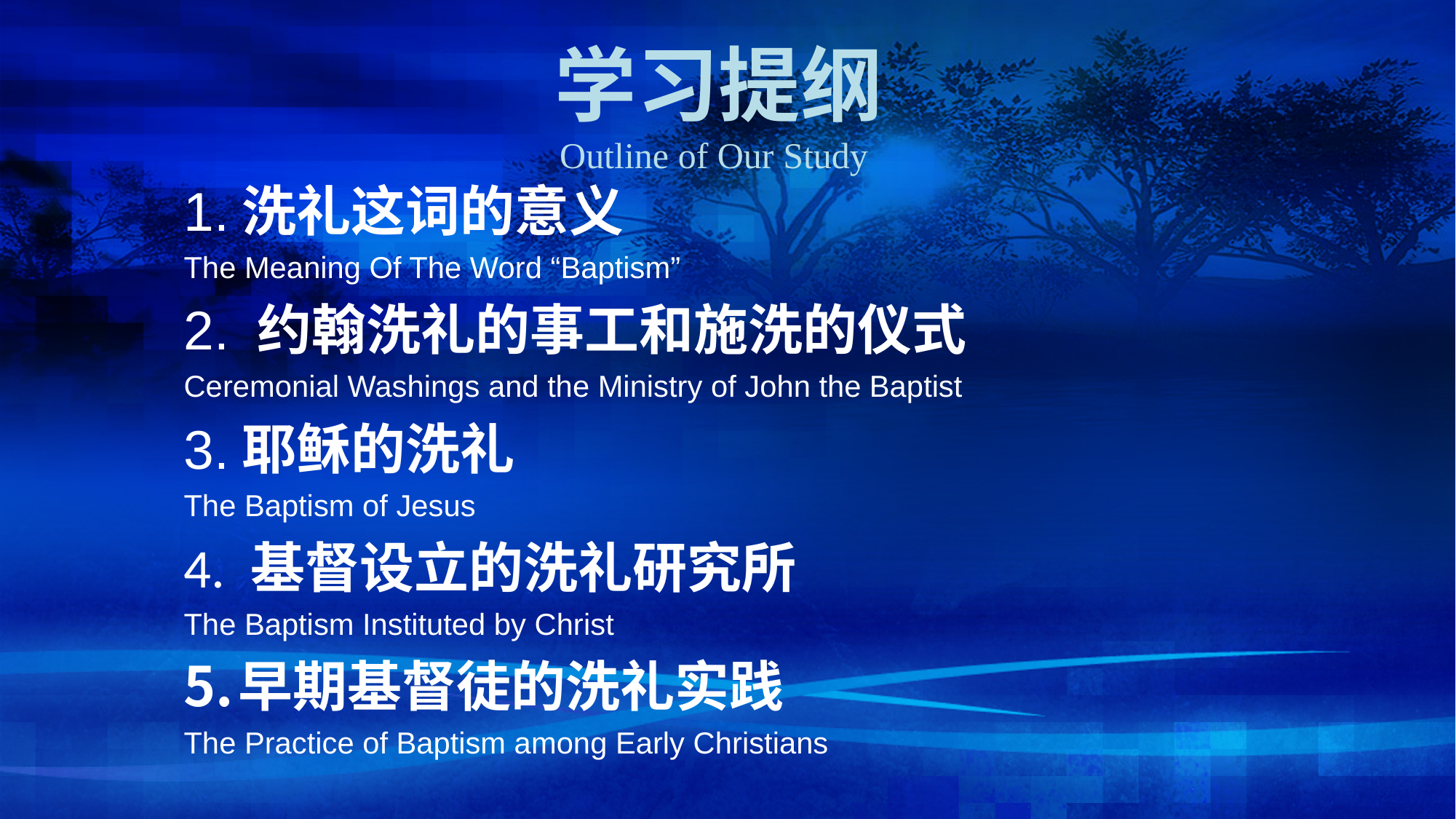

# 学习提纲 Outline of Our Study
1.洗礼这词的意义
The Meaning Of The Word “Baptism”
2. 约翰洗礼的事工和施洗的仪式
Ceremonial Washings and the Ministry of John the Baptist
3.耶稣的洗礼
The Baptism of Jesus
4. 基督设立的洗礼研究所
The Baptism Instituted by Christ
早期基督徒的洗礼实践
The Practice of Baptism among Early Christians